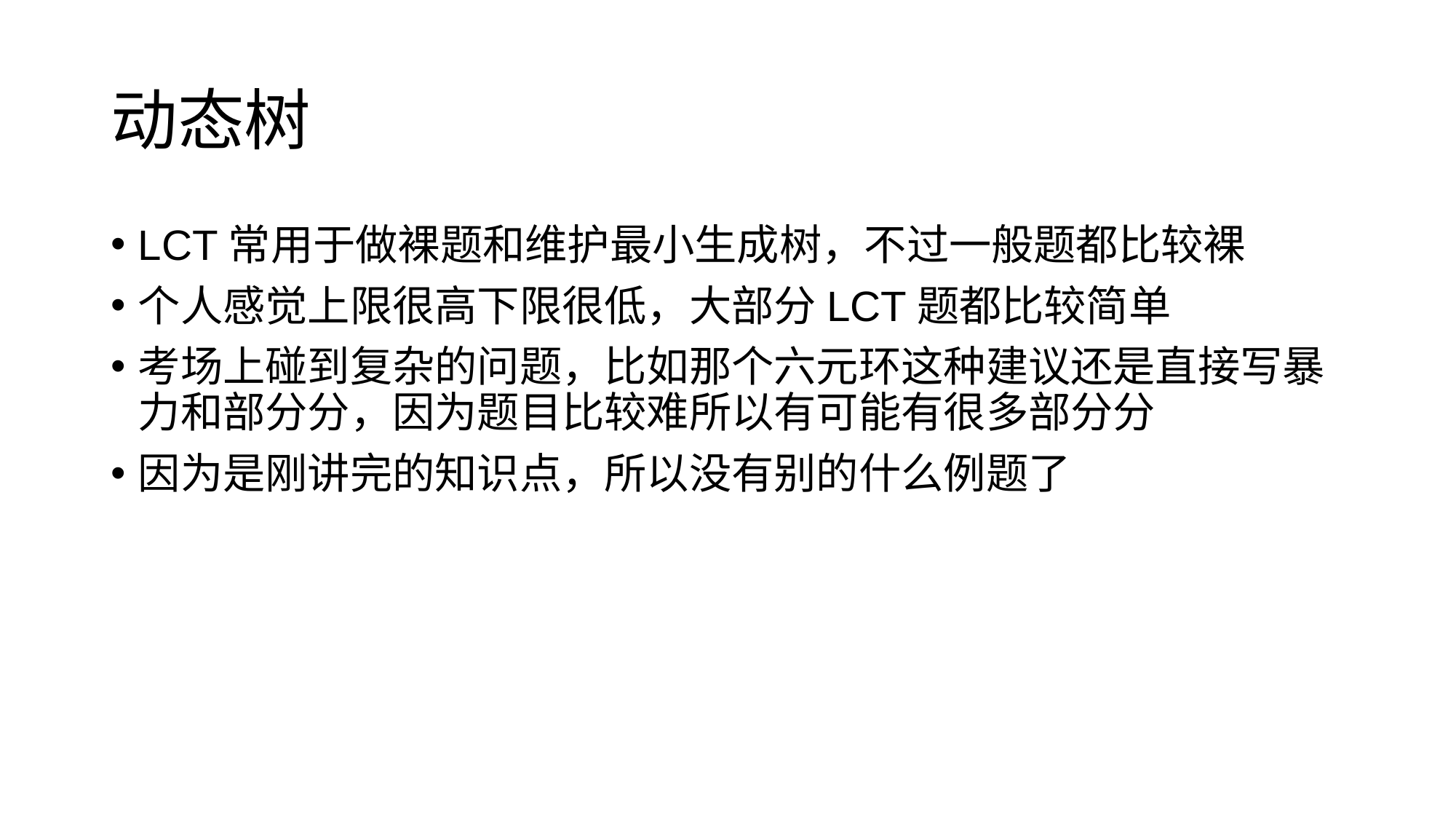

# 动态树
LCT常用于做裸题和维护最小生成树，不过一般题都比较裸
个人感觉上限很高下限很低，大部分LCT题都比较简单
考场上碰到复杂的问题，比如那个六元环这种建议还是直接写暴力和部分分，因为题目比较难所以有可能有很多部分分
因为是刚讲完的知识点，所以没有别的什么例题了